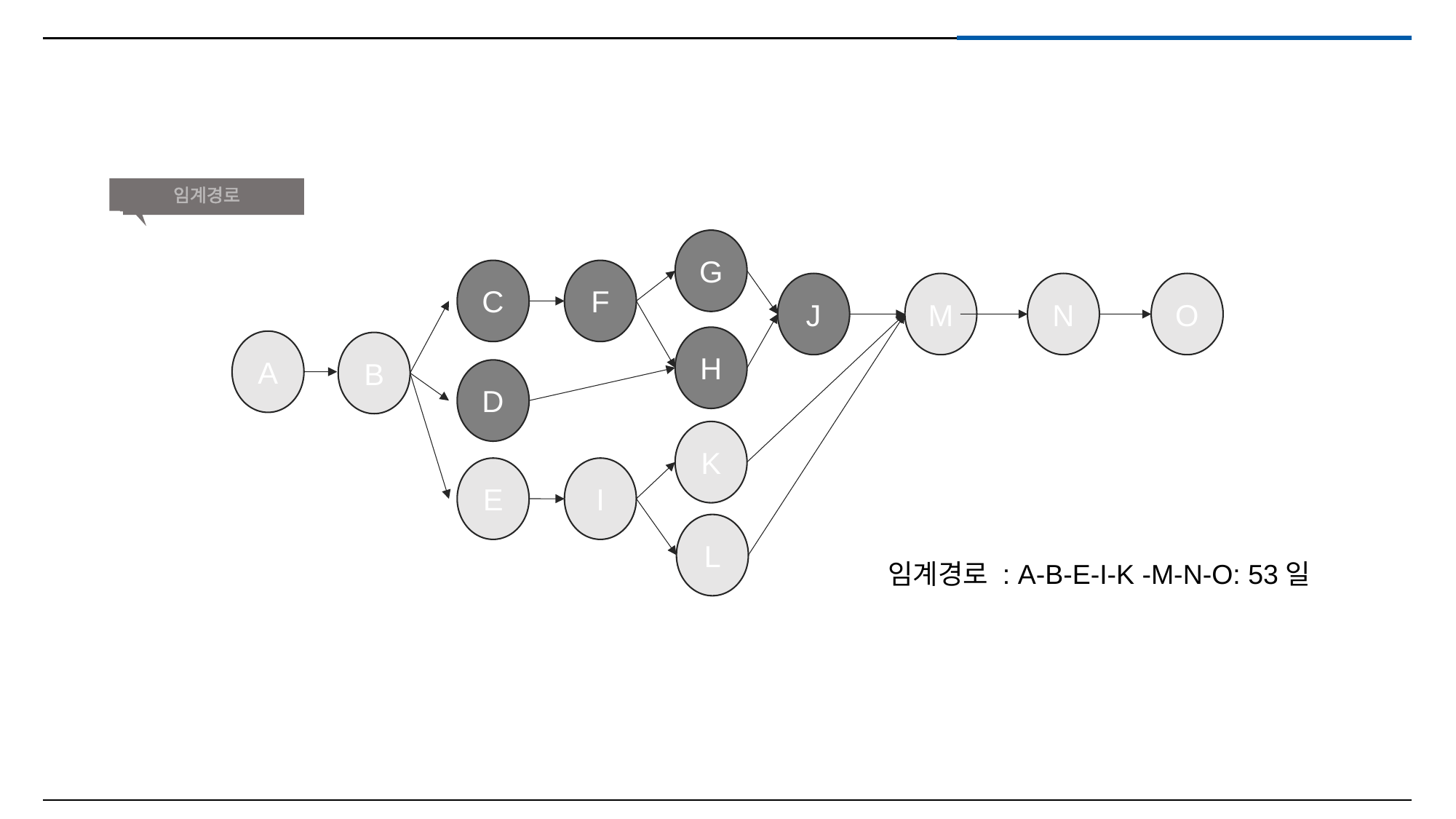

임계경로

G
C
F
J
M
N
O
H
A
B
D
K
E
I
L
임계경로 : A-B-E-I-K -M-N-O: 53일